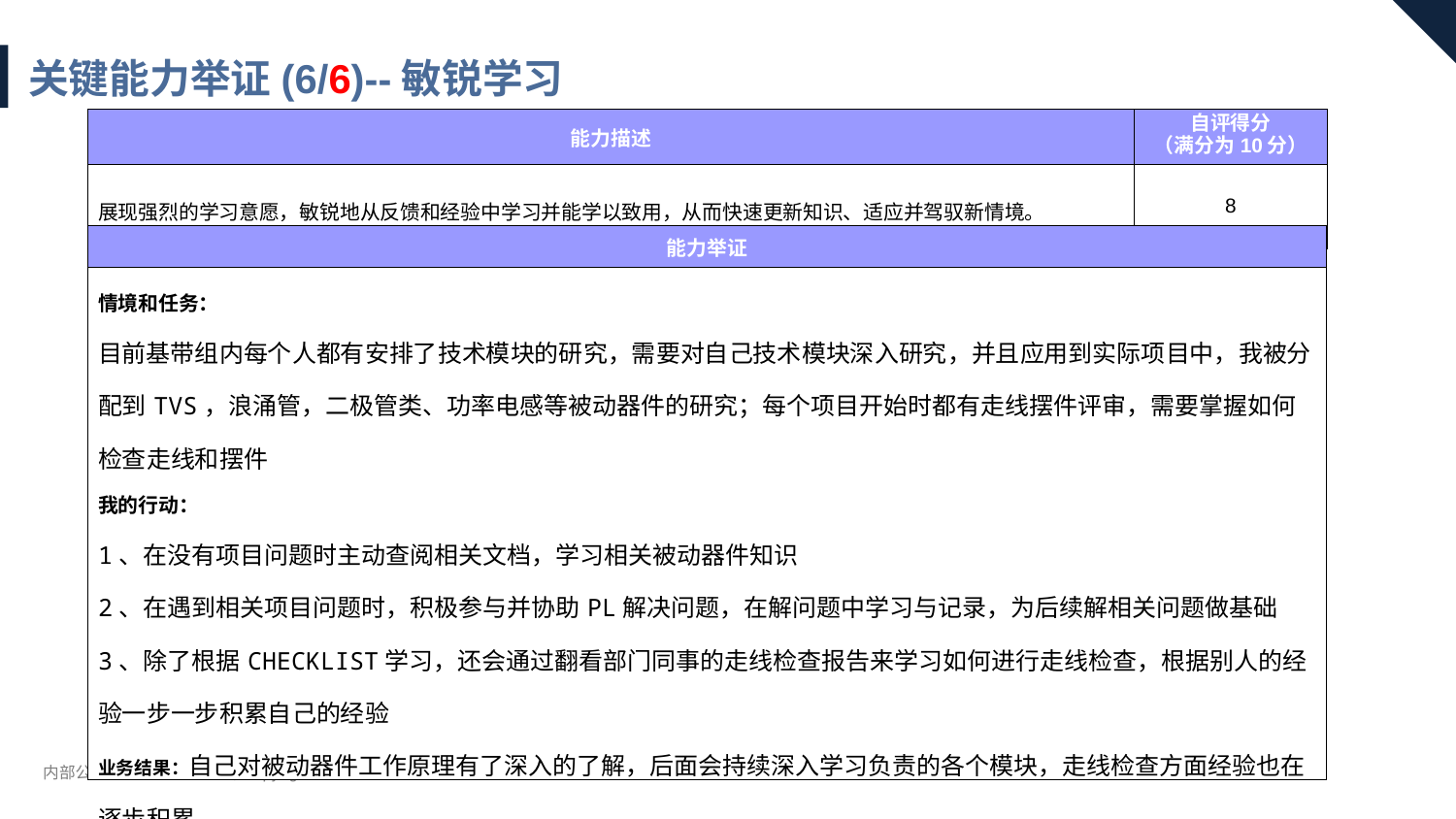

关键能力举证(6/6)--敏锐学习
| 能力描述 | 自评得分 （满分为10分） |
| --- | --- |
| 展现强烈的学习意愿，敏锐地从反馈和经验中学习并能学以致用，从而快速更新知识、适应并驾驭新情境。 | 8 |
| 能力举证 |
| --- |
| 情境和任务： 目前基带组内每个人都有安排了技术模块的研究，需要对自己技术模块深入研究，并且应用到实际项目中，我被分配到TVS，浪涌管，二极管类、功率电感等被动器件的研究；每个项目开始时都有走线摆件评审，需要掌握如何检查走线和摆件 我的行动： 1、在没有项目问题时主动查阅相关文档，学习相关被动器件知识 2、在遇到相关项目问题时，积极参与并协助PL解决问题，在解问题中学习与记录，为后续解相关问题做基础 3、除了根据CHECKLIST学习，还会通过翻看部门同事的走线检查报告来学习如何进行走线检查，根据别人的经验一步一步积累自己的经验 业务结果：自己对被动器件工作原理有了深入的了解，后面会持续深入学习负责的各个模块，走线检查方面经验也在逐步积累 |